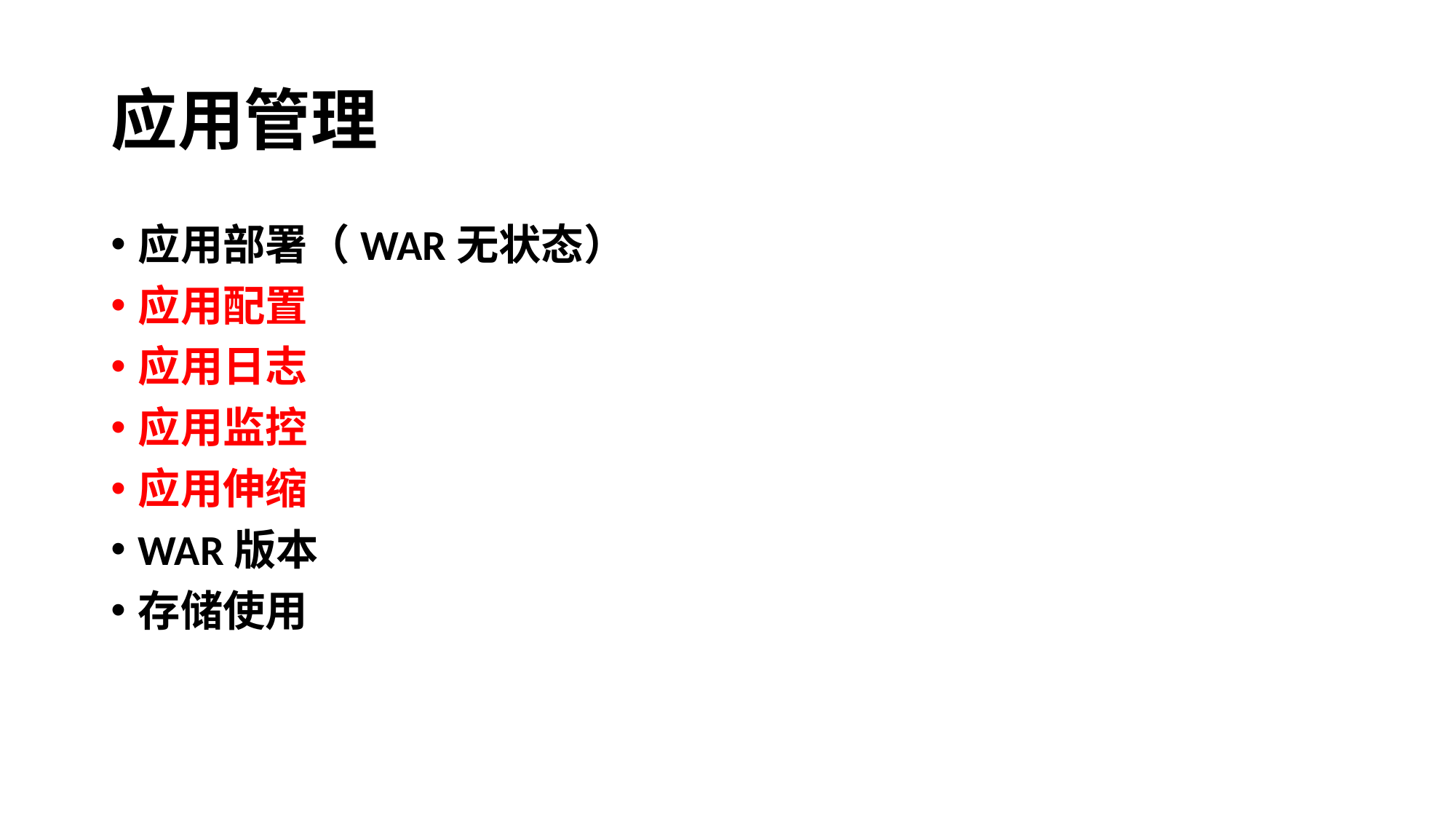

# 应用管理
应用部署（WAR无状态）
应用配置
应用日志
应用监控
应用伸缩
WAR版本
存储使用